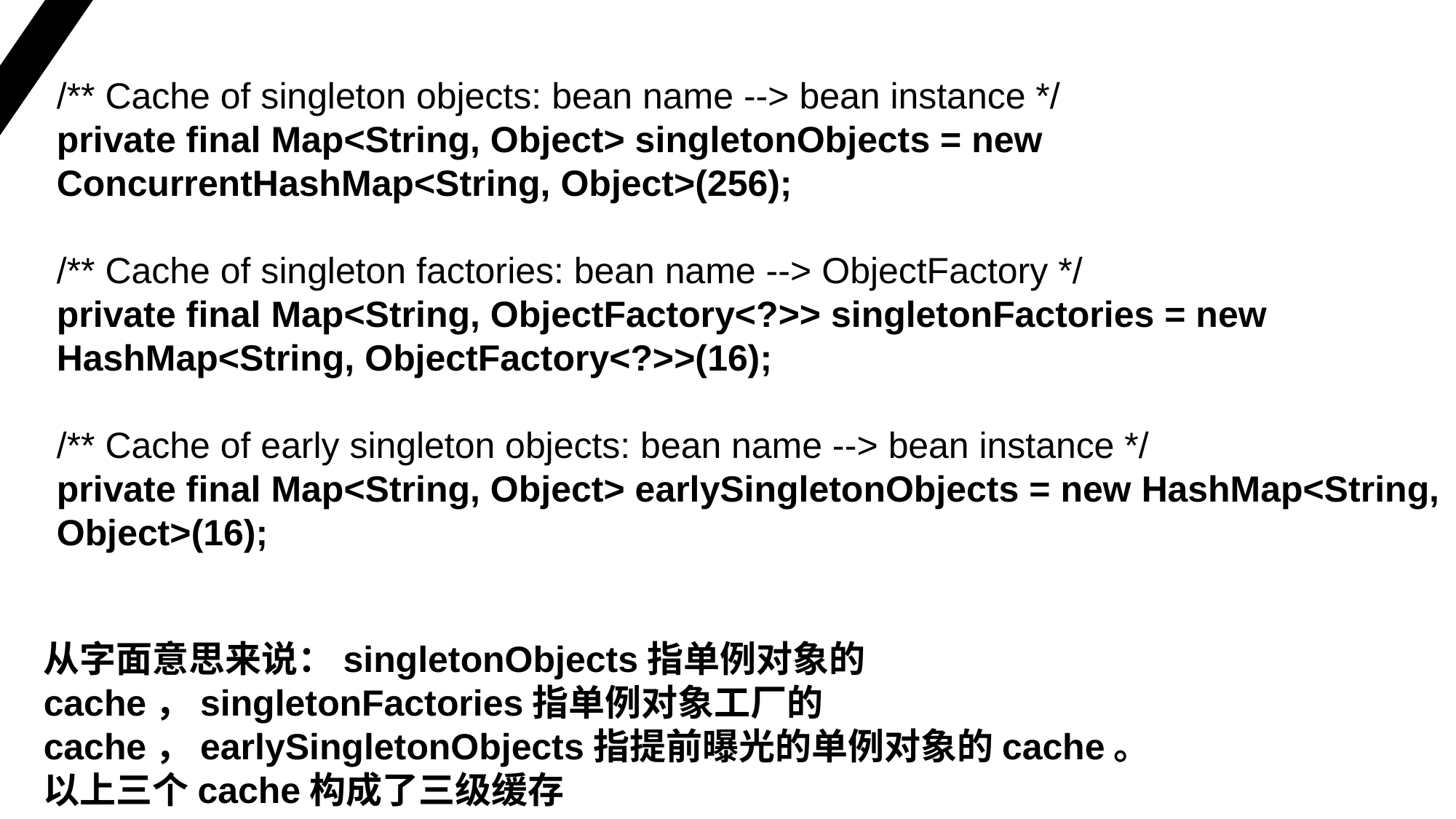

/** Cache of singleton objects: bean name --> bean instance */
private final Map<String, Object> singletonObjects = new ConcurrentHashMap<String, Object>(256);

/** Cache of singleton factories: bean name --> ObjectFactory */
private final Map<String, ObjectFactory<?>> singletonFactories = new HashMap<String, ObjectFactory<?>>(16);

/** Cache of early singleton objects: bean name --> bean instance */
private final Map<String, Object> earlySingletonObjects = new HashMap<String, Object>(16);
从字面意思来说：singletonObjects指单例对象的cache，singletonFactories指单例对象工厂的cache，earlySingletonObjects指提前曝光的单例对象的cache。以上三个cache构成了三级缓存